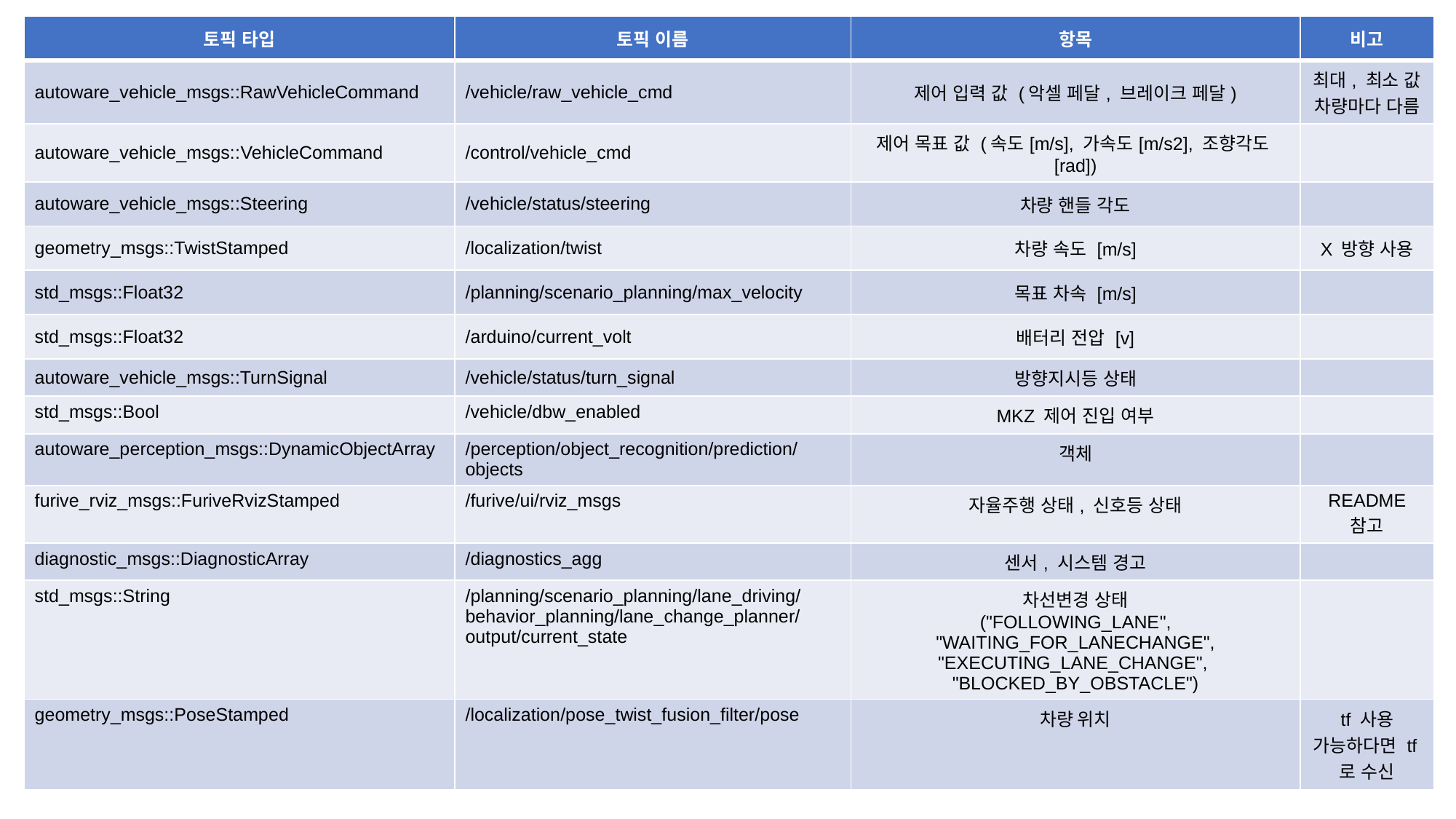

| 토픽 타입 | 토픽 이름 | 항목 | 비고 |
| --- | --- | --- | --- |
| autoware\_vehicle\_msgs::RawVehicleCommand | /vehicle/raw\_vehicle\_cmd | 제어 입력 값 (악셀 페달, 브레이크 페달) | 최대, 최소 값 차량마다 다름 |
| autoware\_vehicle\_msgs::VehicleCommand | /control/vehicle\_cmd | 제어 목표 값 (속도[m/s], 가속도[m/s2], 조향각도[rad]) |  |
| autoware\_vehicle\_msgs::Steering | /vehicle/status/steering | 차량 핸들 각도 |  |
| geometry\_msgs::TwistStamped | /localization/twist | 차량 속도 [m/s] | X 방향 사용 |
| std\_msgs::Float32 | /planning/scenario\_planning/max\_velocity | 목표 차속 [m/s] |  |
| std\_msgs::Float32 | /arduino/current\_volt | 배터리 전압 [v] |  |
| autoware\_vehicle\_msgs::TurnSignal | /vehicle/status/turn\_signal | 방향지시등 상태 |  |
| std\_msgs::Bool | /vehicle/dbw\_enabled | MKZ 제어 진입 여부 |  |
| autoware\_perception\_msgs::DynamicObjectArray | /perception/object\_recognition/prediction/objects | 객체 |  |
| furive\_rviz\_msgs::FuriveRvizStamped | /furive/ui/rviz\_msgs | 자율주행 상태, 신호등 상태 | README 참고 |
| diagnostic\_msgs::DiagnosticArray | /diagnostics\_agg | 센서, 시스템 경고 |  |
| std\_msgs::String | /planning/scenario\_planning/lane\_driving/behavior\_planning/lane\_change\_planner/output/current\_state | 차선변경 상태 ("FOLLOWING\_LANE", "WAITING\_FOR\_LANECHANGE", "EXECUTING\_LANE\_CHANGE",  "BLOCKED\_BY\_OBSTACLE") |  |
| geometry\_msgs::PoseStamped | /localization/pose\_twist\_fusion\_filter/pose | 차량 위치 | tf 사용 가능하다면 tf로 수신 |